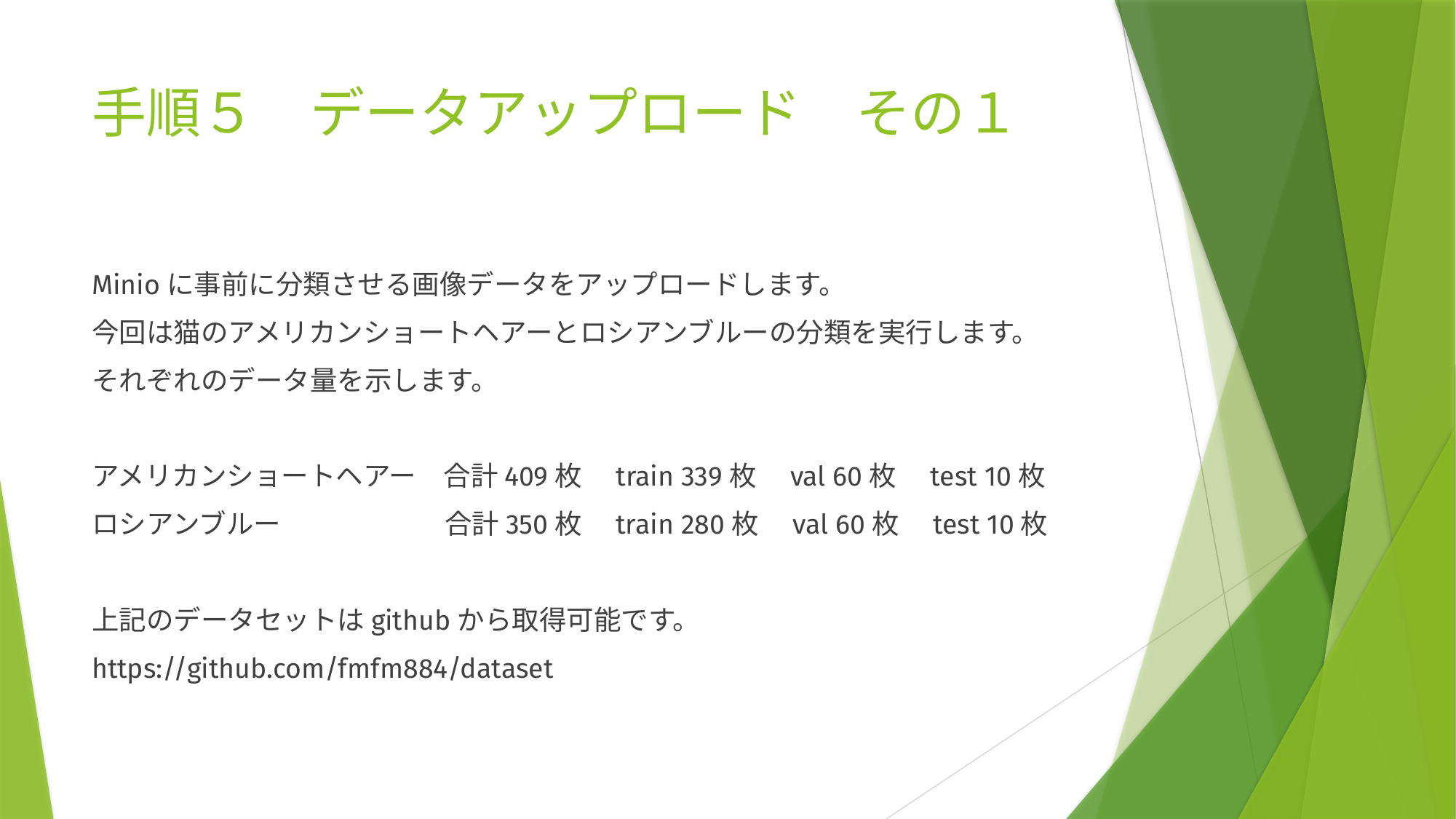

# 手順５　データアップロード　その１
Minioに事前に分類させる画像データをアップロードします。
今回は猫のアメリカンショートヘアーとロシアンブルーの分類を実行します。
それぞれのデータ量を示します。

アメリカンショートヘアー　合計409枚　train 339枚　val 60枚　test 10枚
ロシアンブルー　　　　　　合計350枚　train 280枚　val 60枚　test 10枚

上記のデータセットはgithubから取得可能です。
https://github.com/fmfm884/dataset